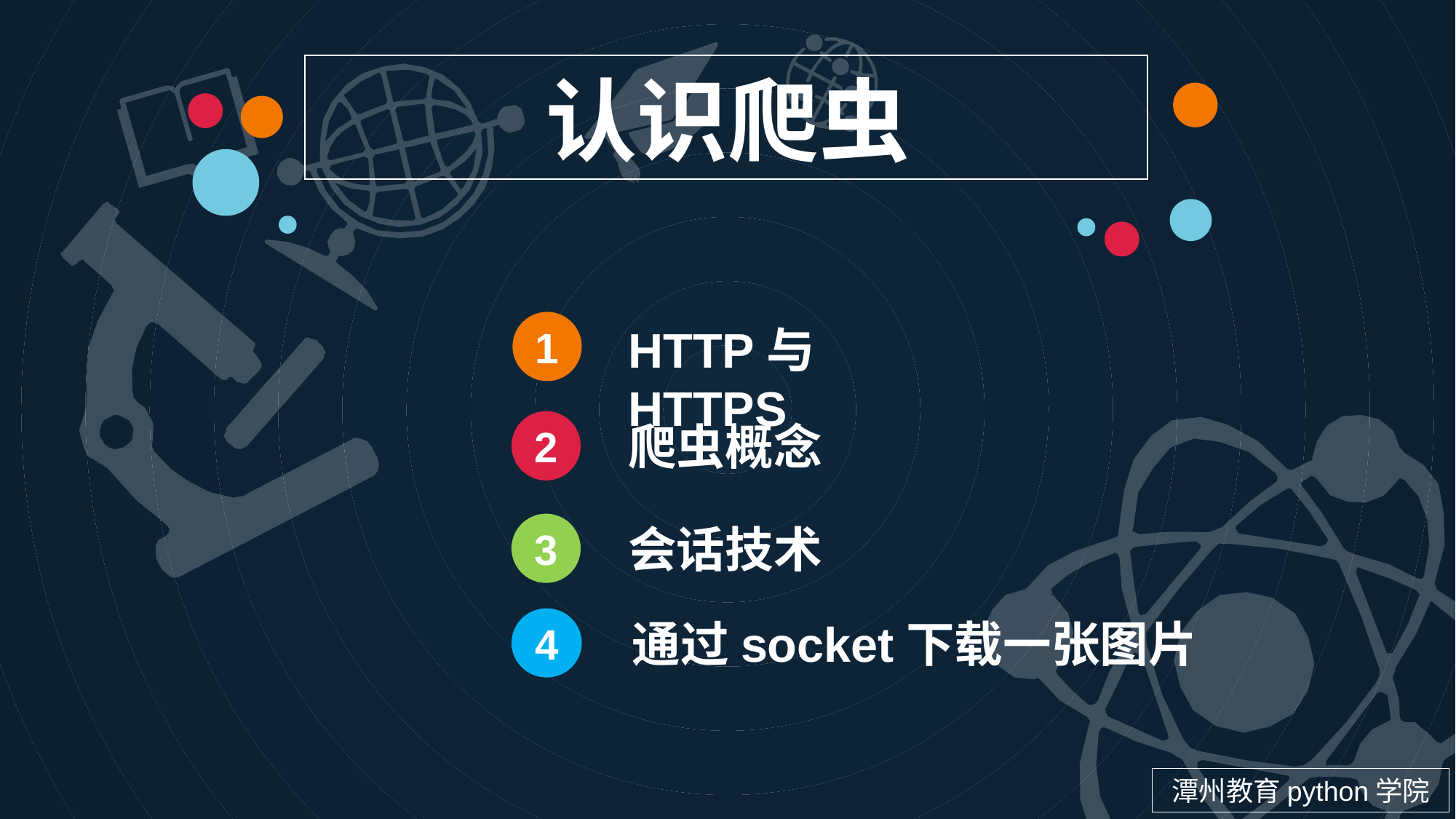

认识爬虫

1
HTTP与HTTPS
2
爬虫概念
3
会话技术
4
通过socket下载一张图片
潭州教育python学院